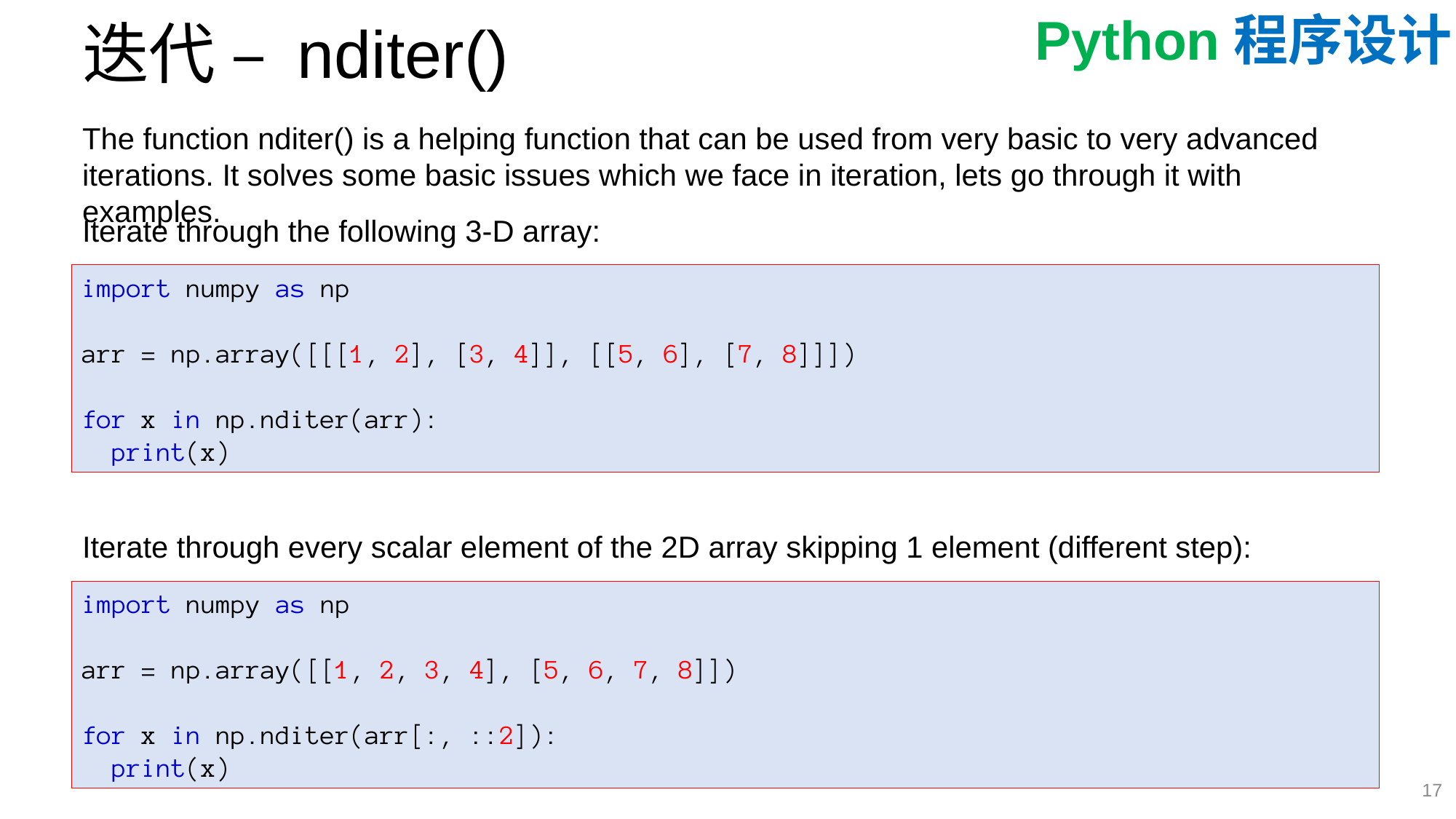

# 迭代 – nditer()
The function nditer() is a helping function that can be used from very basic to very advanced iterations. It solves some basic issues which we face in iteration, lets go through it with examples.
Iterate through the following 3-D array:
import numpy as np
arr = np.array([[[1, 2], [3, 4]], [[5, 6], [7, 8]]])
for x in np.nditer(arr):
  print(x)
Iterate through every scalar element of the 2D array skipping 1 element (different step):
import numpy as np
arr = np.array([[1, 2, 3, 4], [5, 6, 7, 8]])
for x in np.nditer(arr[:, ::2]):
  print(x)
17